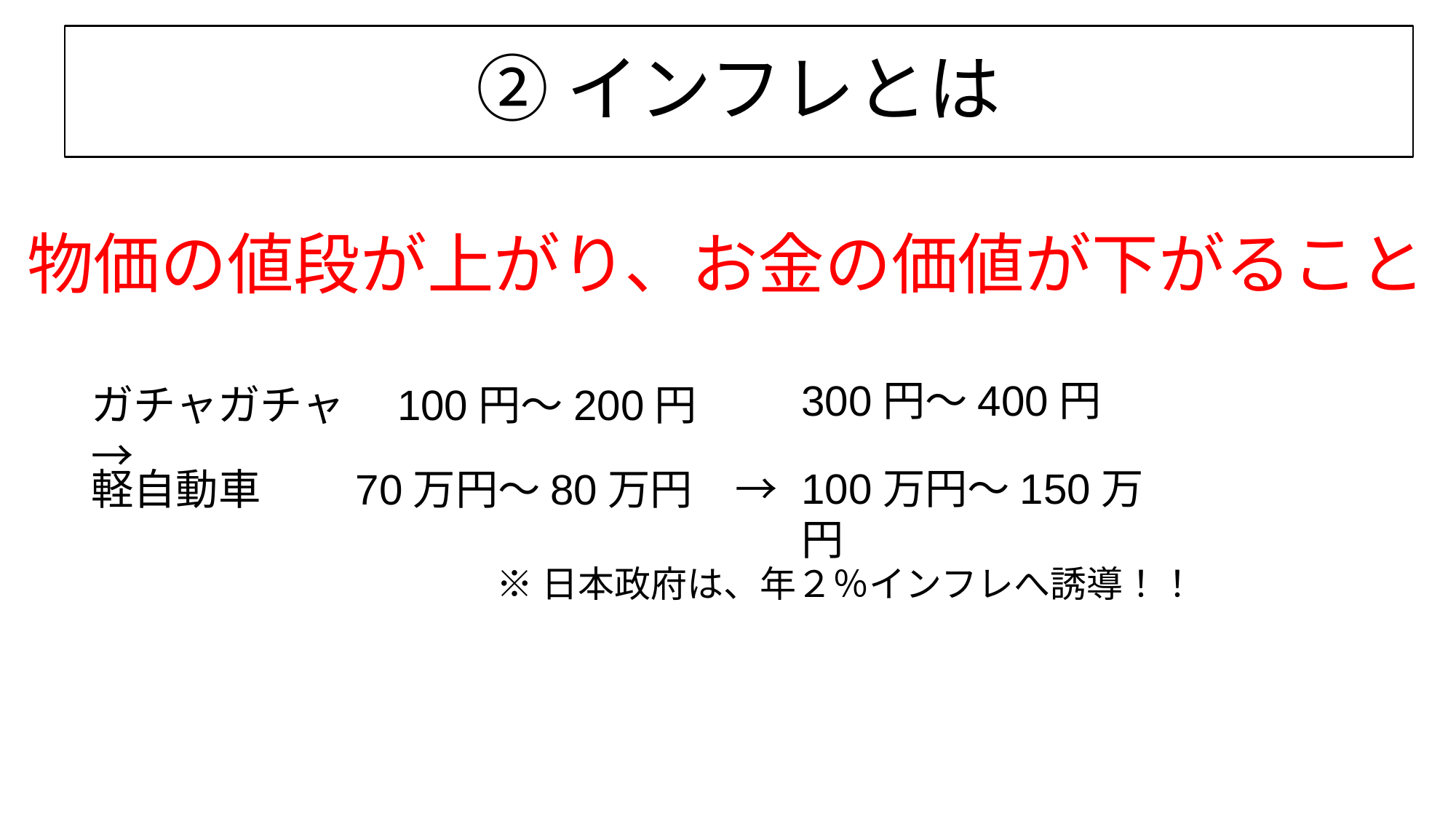

②インフレとは
物価の値段が上がり、お金の価値が下がること
300円～400円
ガチャガチャ　100円～200円　→
軽自動車　　70万円～80万円　→
100万円～150万円
※日本政府は、年２％インフレへ誘導！！